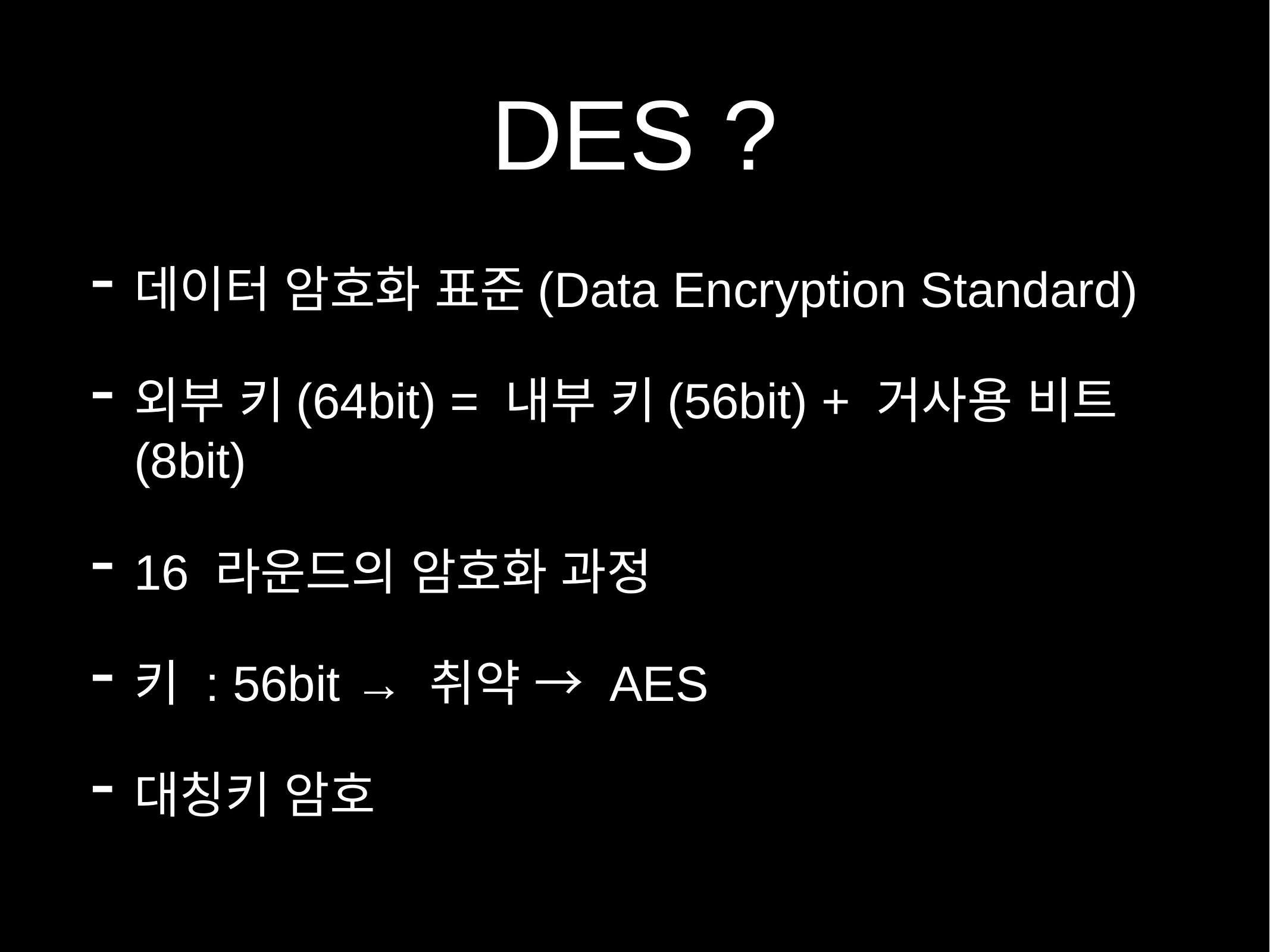

# DES ?
데이터 암호화 표준(Data Encryption Standard)
외부 키(64bit) = 내부 키(56bit) + 거사용 비트(8bit)
16 라운드의 암호화 과정
키 : 56bit → 취약 → AES
대칭키 암호